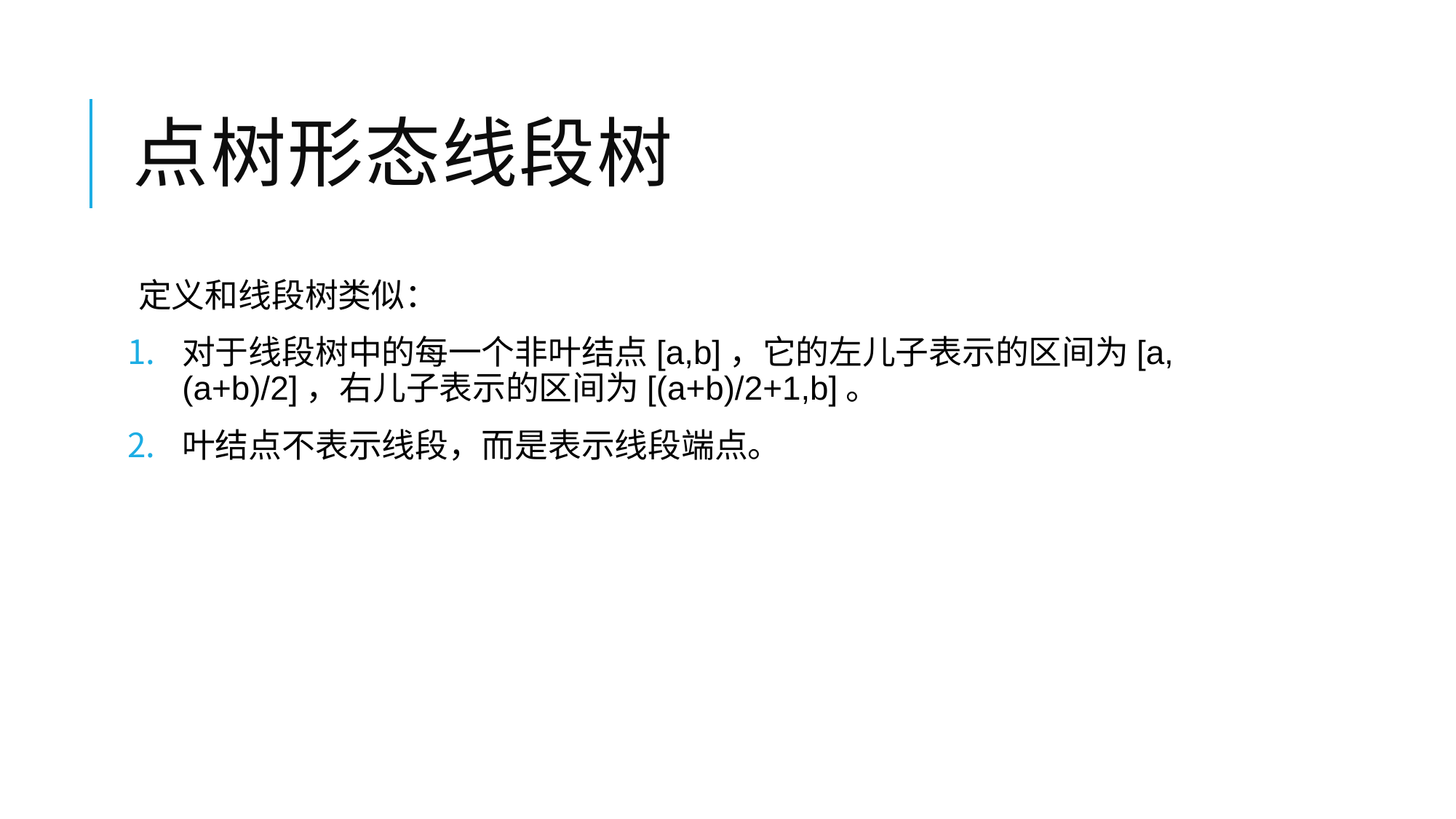

# 点树形态线段树
定义和线段树类似：
对于线段树中的每一个非叶结点[a,b]，它的左儿子表示的区间为[a,(a+b)/2]，右儿子表示的区间为[(a+b)/2+1,b]。
叶结点不表示线段，而是表示线段端点。